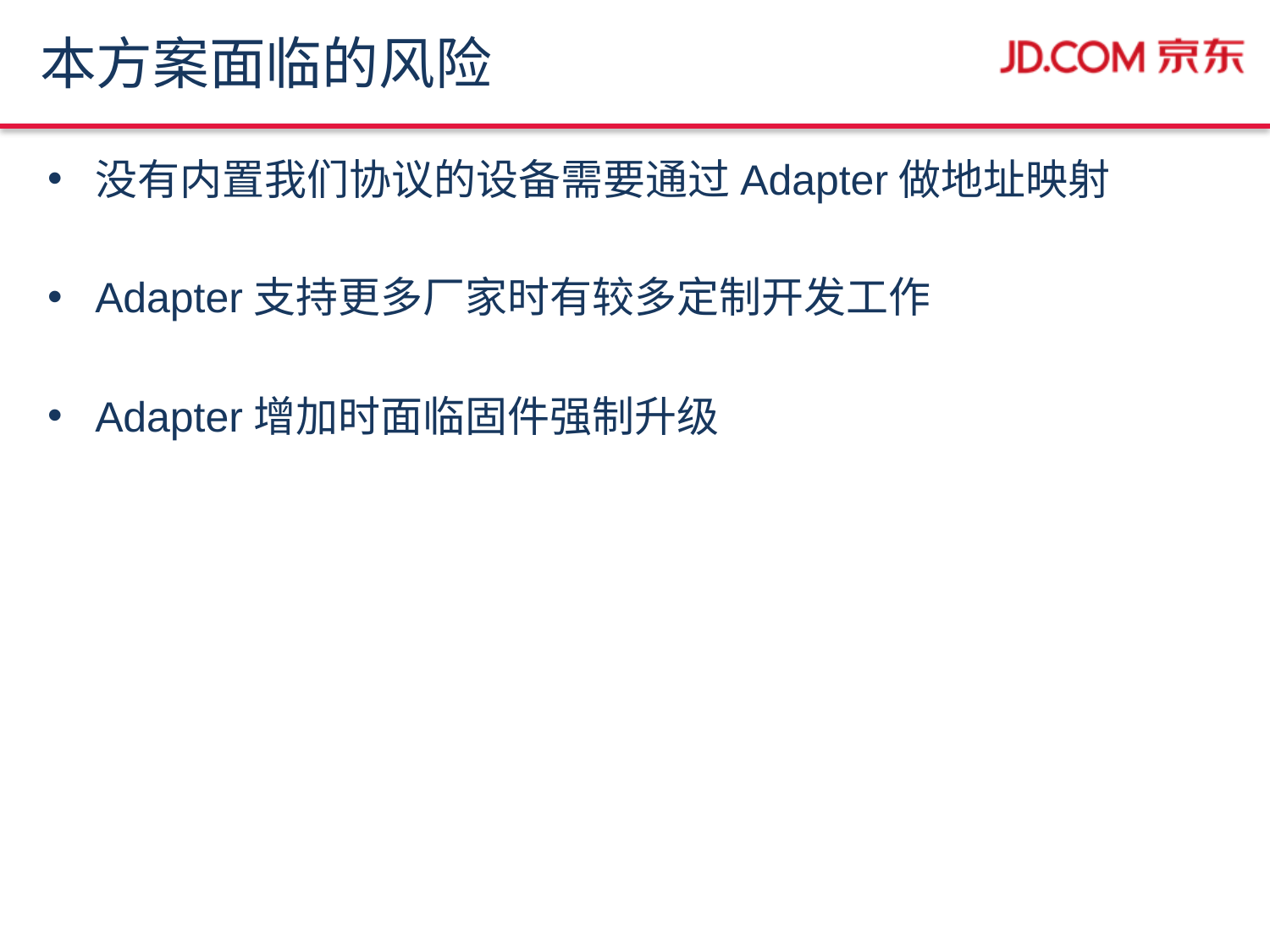

# 本方案面临的风险
没有内置我们协议的设备需要通过Adapter做地址映射

Adapter支持更多厂家时有较多定制开发工作

Adapter增加时面临固件强制升级